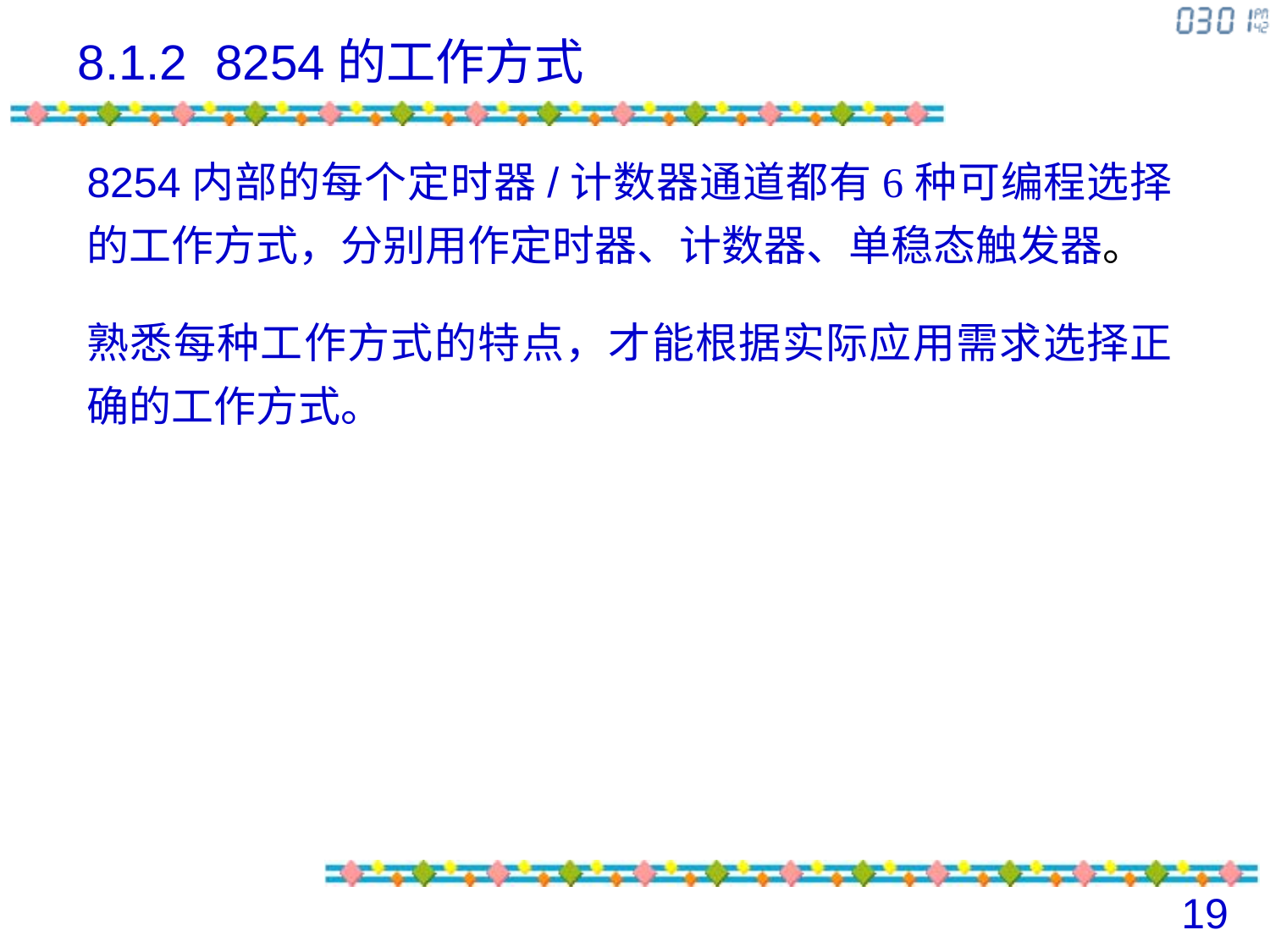

8.1.2  8254的工作方式
8254内部的每个定时器/计数器通道都有6种可编程选择的工作方式，分别用作定时器、计数器、单稳态触发器。
熟悉每种工作方式的特点，才能根据实际应用需求选择正确的工作方式。